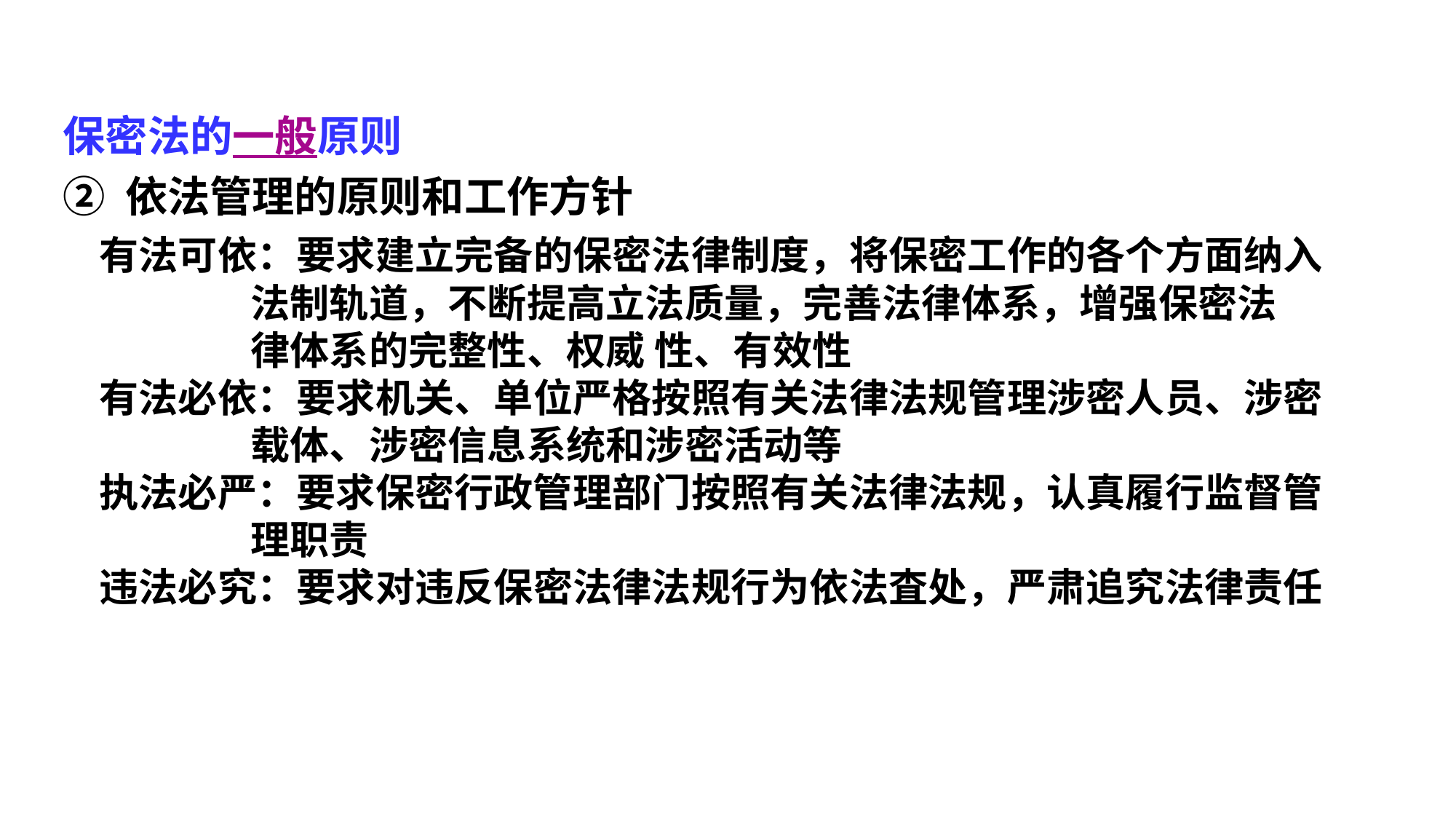

保密法的一般原则
② 依法管理的原则和工作方针
   有法可依：要求建立完备的保密法律制度，将保密工作的各个方面纳入
                    法制轨道，不断提高立法质量，完善法律体系，增强保密法
                    律体系的完整性、权威 性、有效性
   有法必依：要求机关、单位严格按照有关法律法规管理涉密人员、涉密
                    载体、涉密信息系统和涉密活动等
   执法必严：要求保密行政管理部门按照有关法律法规，认真履行监督管
                    理职责
   违法必究：要求对违反保密法律法规行为依法査处，严肃追究法律责任